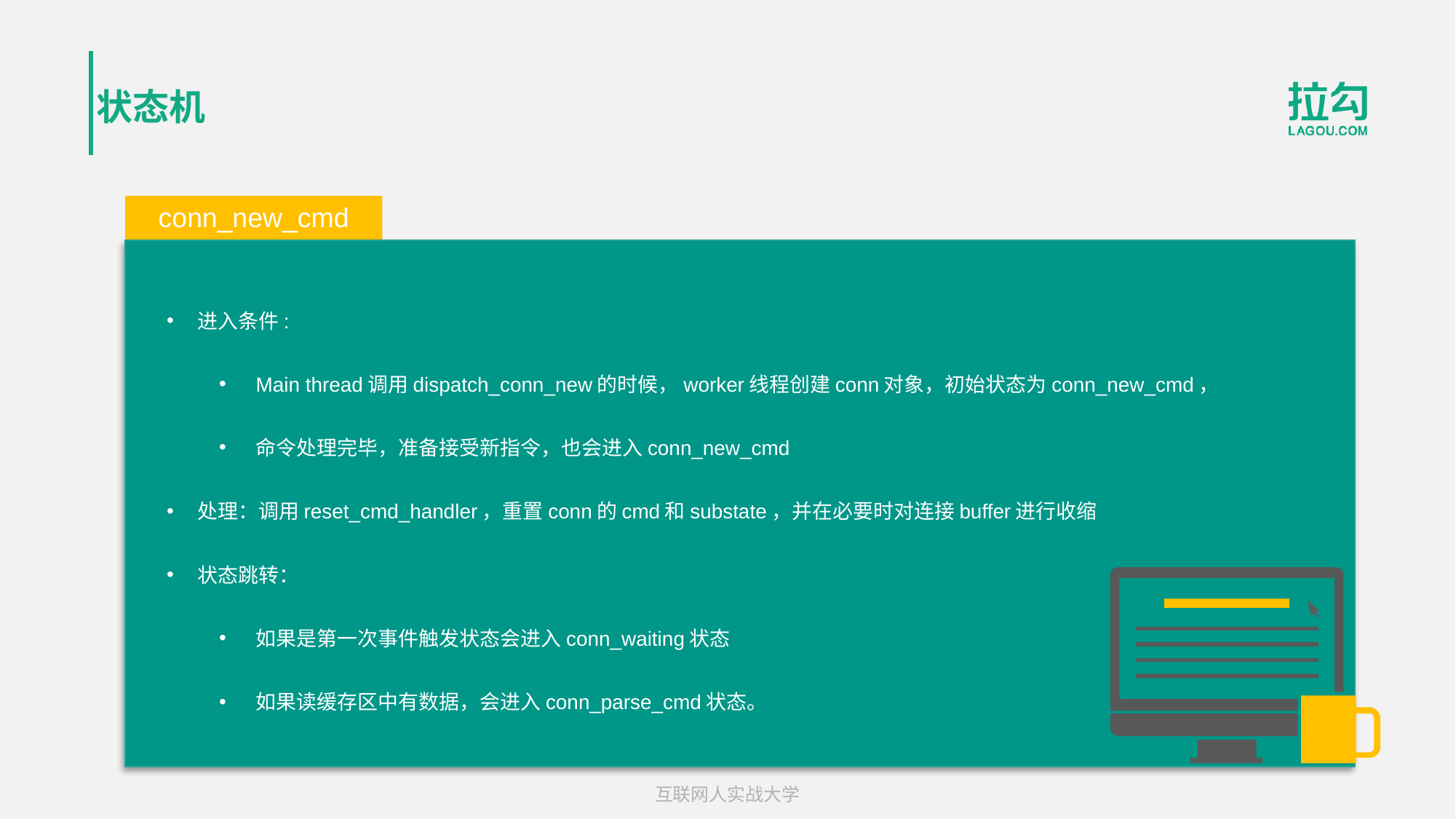

# 状态机
conn_new_cmd

进入条件:
Main thread调用dispatch_conn_new的时候，worker线程创建conn对象，初始状态为conn_new_cmd，
命令处理完毕，准备接受新指令，也会进入conn_new_cmd
处理：调用reset_cmd_handler，重置conn的cmd和substate，并在必要时对连接buffer进行收缩
状态跳转：
如果是第一次事件触发状态会进入conn_waiting状态
如果读缓存区中有数据，会进入conn_parse_cmd状态。